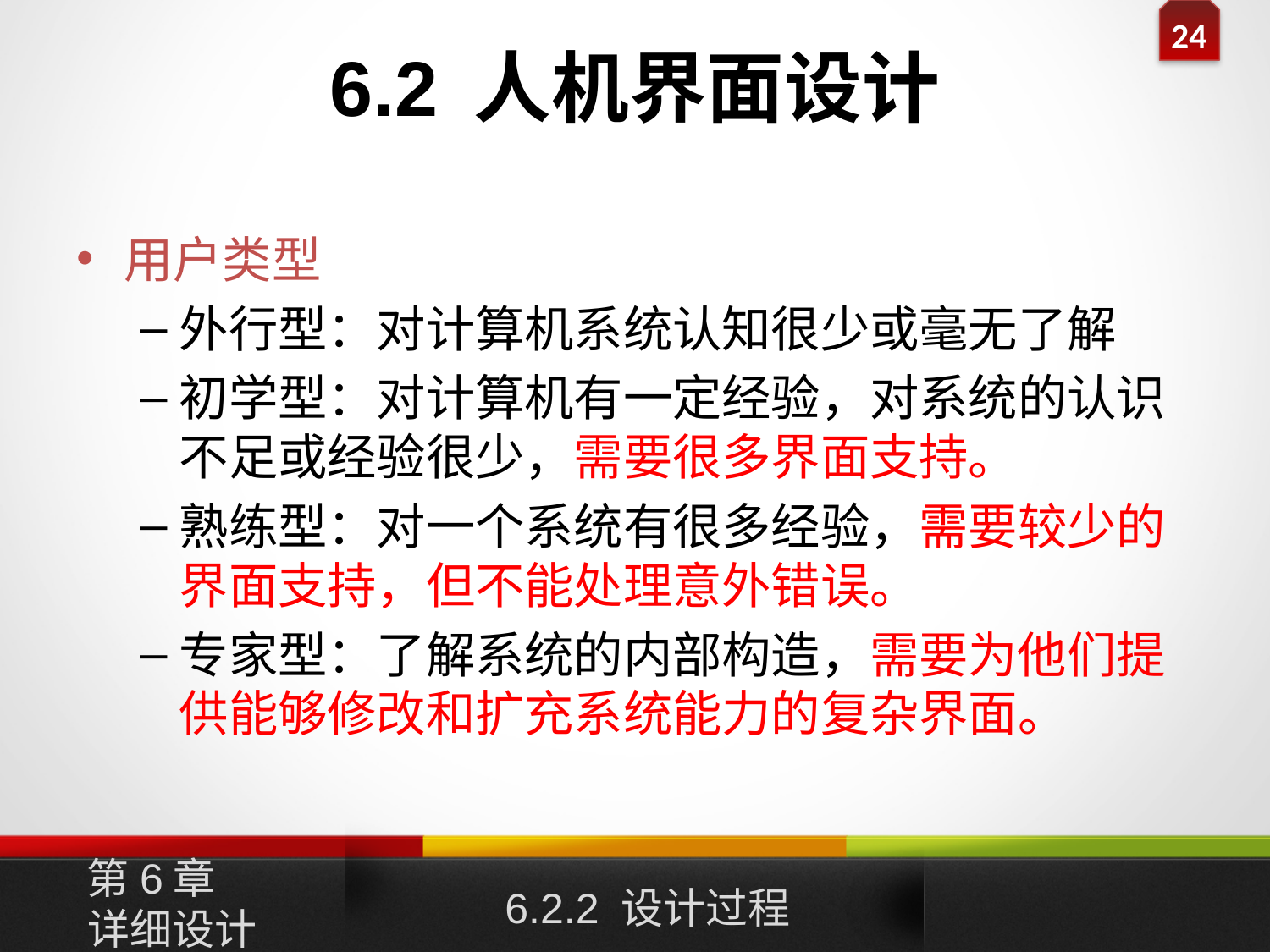

# 6.2 人机界面设计
用户类型
外行型：对计算机系统认知很少或毫无了解
初学型：对计算机有一定经验，对系统的认识不足或经验很少，需要很多界面支持。
熟练型：对一个系统有很多经验，需要较少的界面支持，但不能处理意外错误。
专家型：了解系统的内部构造，需要为他们提供能够修改和扩充系统能力的复杂界面。
第6章
详细设计
6.2.2 设计过程